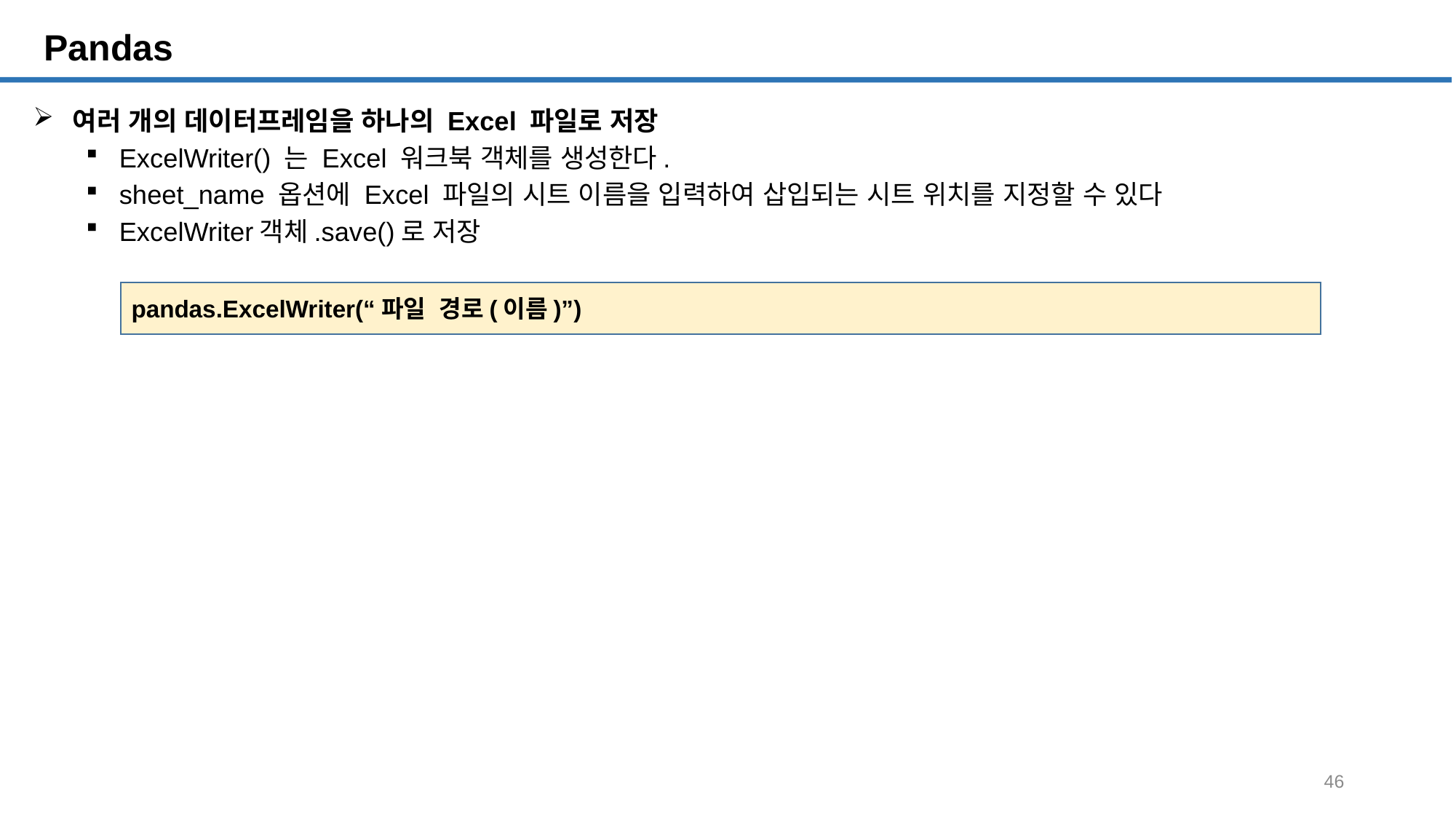

SQL 튜닝 개요
# Pandas

여러 개의 데이터프레임을 하나의 Excel 파일로 저장
ExcelWriter() 는 Excel 워크북 객체를 생성한다.
sheet_name 옵션에 Excel 파일의 시트 이름을 입력하여 삽입되는 시트 위치를 지정할 수 있다
ExcelWriter객체.save()로 저장
pandas.ExcelWriter(“파일  경로(이름)”)
46